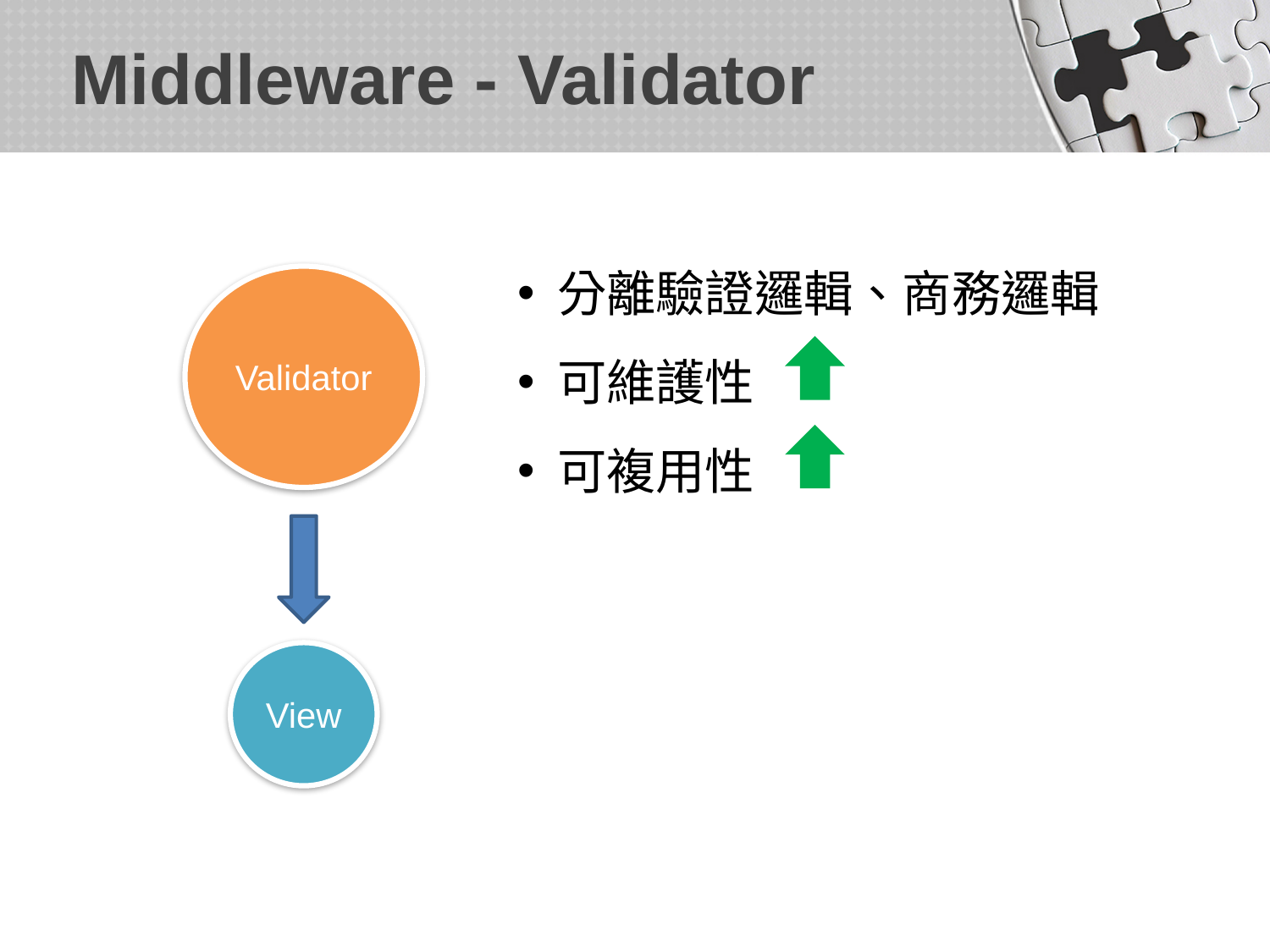

# Middleware - Validator
分離驗證邏輯、商務邏輯
可維護性
可複用性
Validator

View